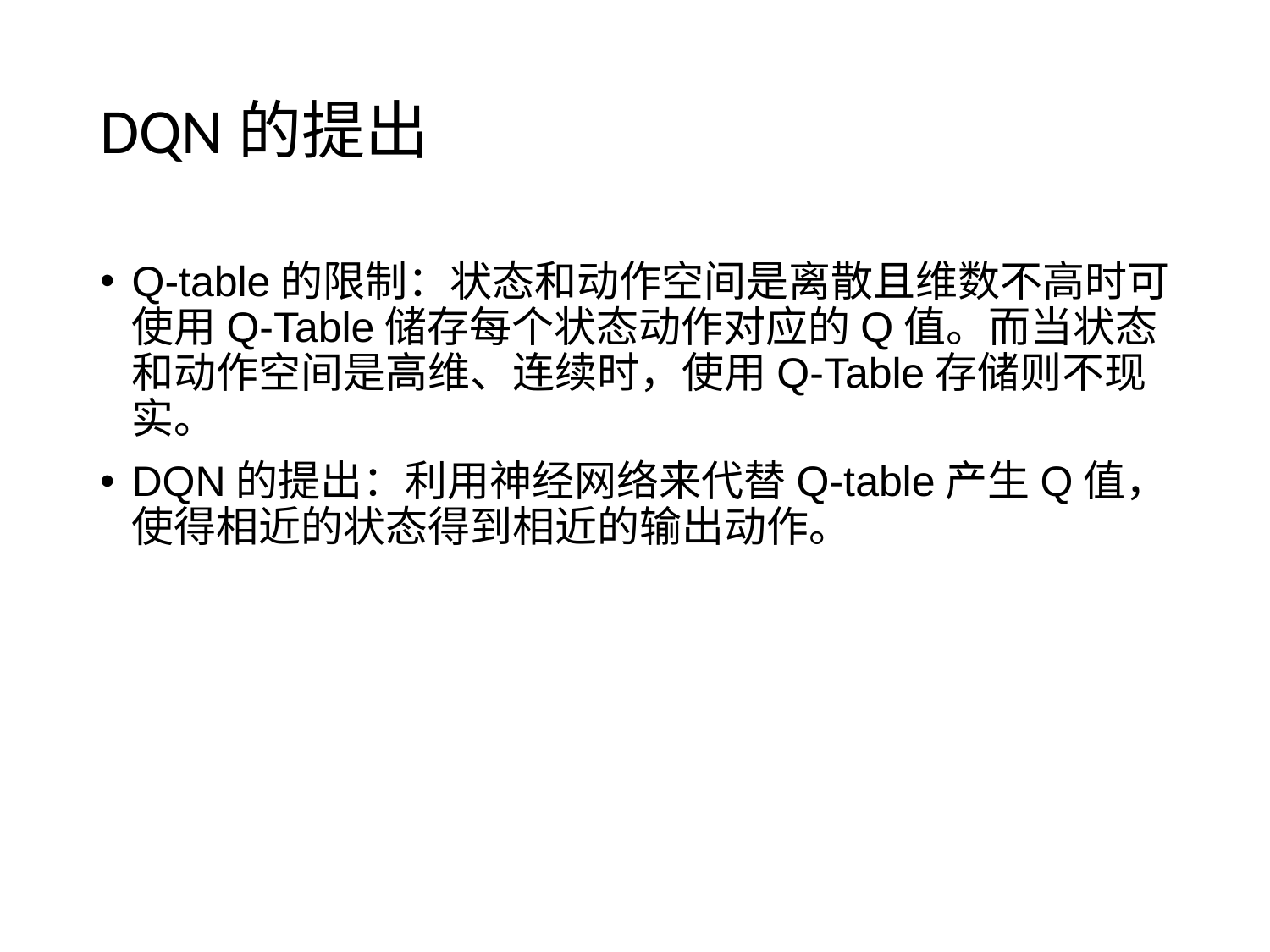

# DQN的提出
Q-table的限制：状态和动作空间是离散且维数不高时可使用Q-Table储存每个状态动作对应的Q值。而当状态和动作空间是高维、连续时，使用Q-Table存储则不现实。
DQN的提出：利用神经网络来代替Q-table产生Q值，使得相近的状态得到相近的输出动作。